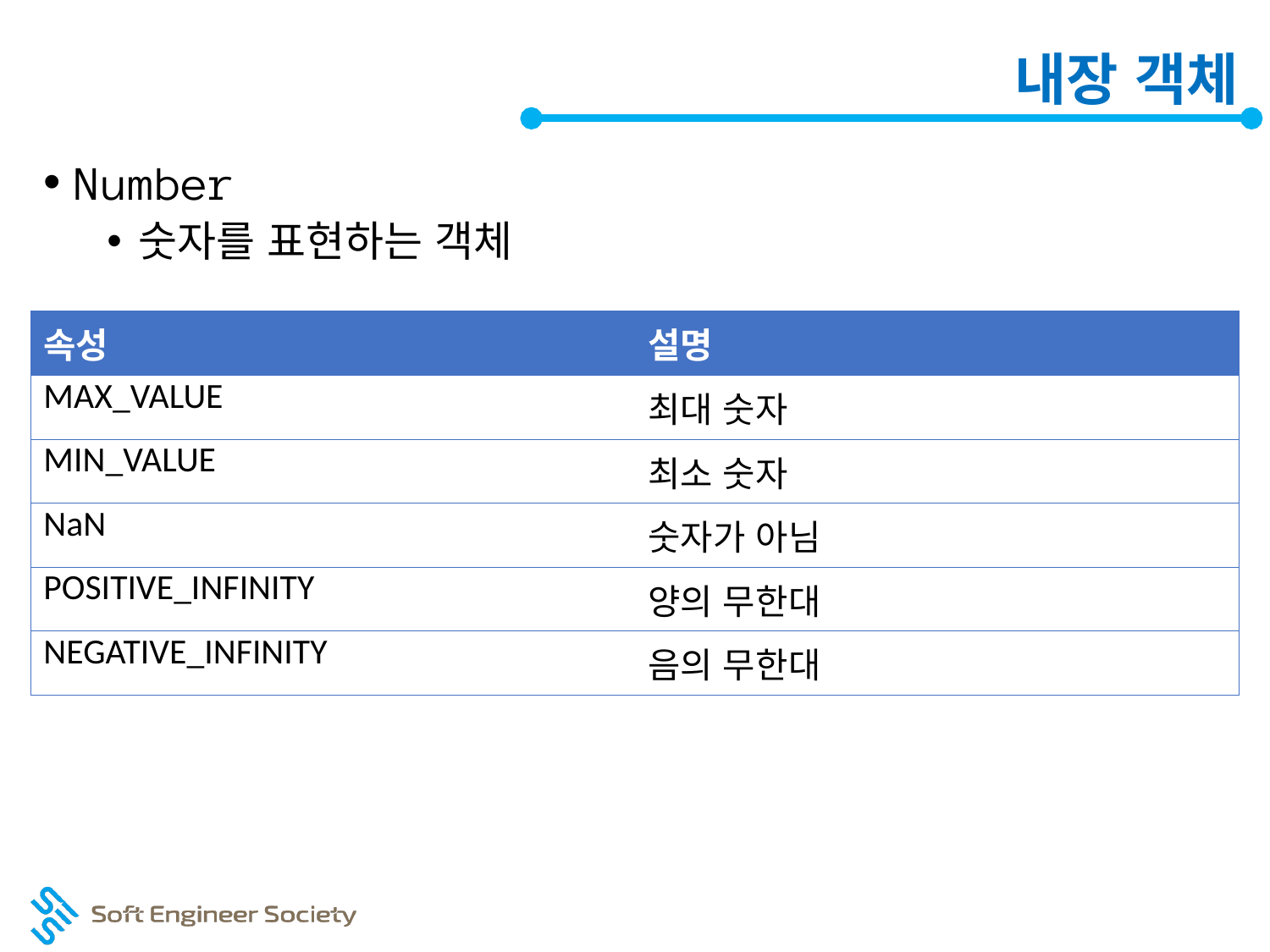

# 내장 객체
Number
숫자를 표현하는 객체
| 속성 | 설명 |
| --- | --- |
| MAX\_VALUE | 최대 숫자 |
| MIN\_VALUE | 최소 숫자 |
| NaN | 숫자가 아님 |
| POSITIVE\_INFINITY | 양의 무한대 |
| NEGATIVE\_INFINITY | 음의 무한대 |